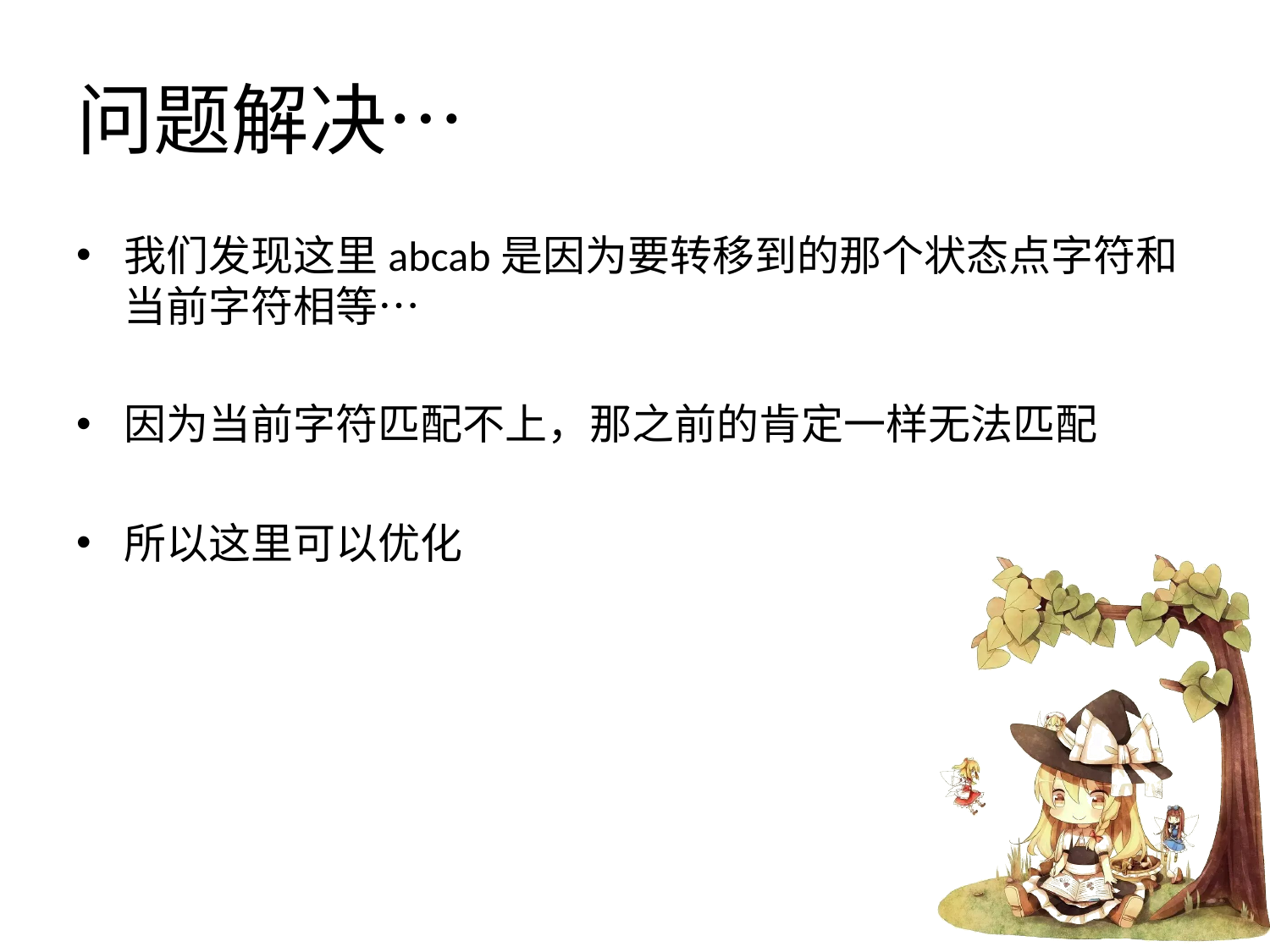

# 问题解决…
我们发现这里abcab是因为要转移到的那个状态点字符和当前字符相等…

因为当前字符匹配不上，那之前的肯定一样无法匹配

所以这里可以优化